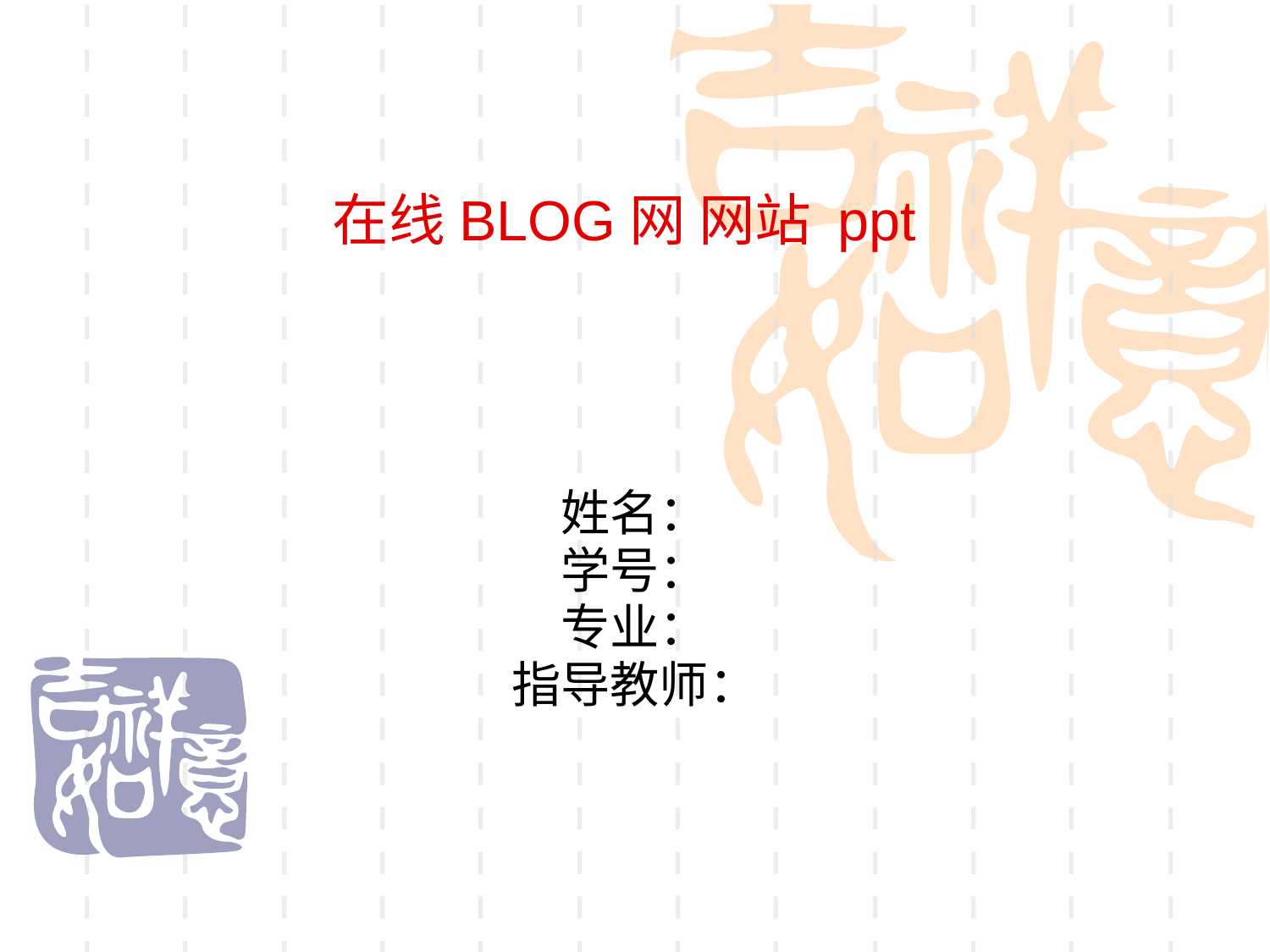

# 在线BLOG网 网站 ppt
姓名：
学号：
专业：
指导教师：